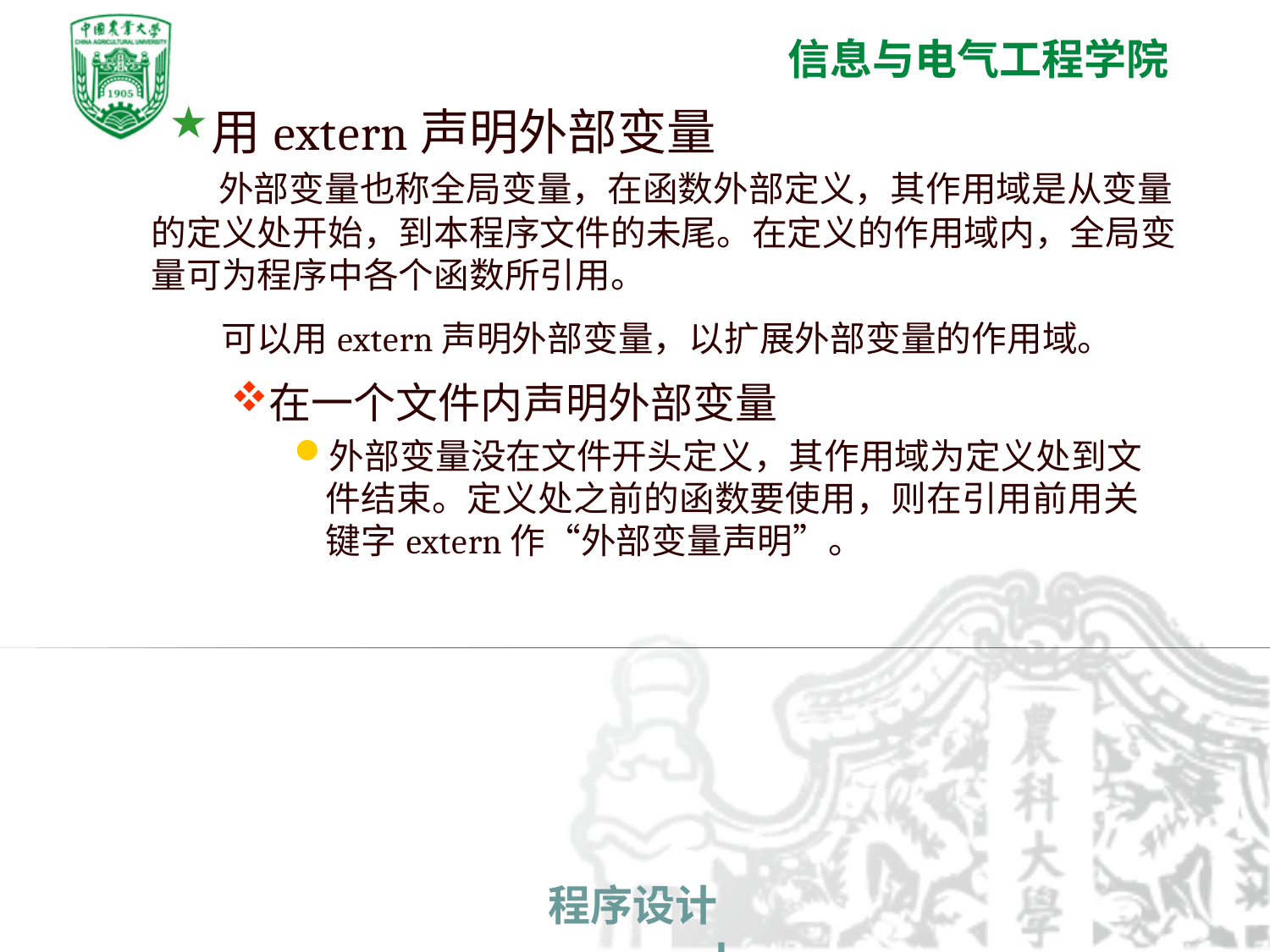

用extern声明外部变量
           外部变量也称全局变量，在函数外部定义，其作用域是从变量的定义处开始，到本程序文件的未尾。在定义的作用域内，全局变量可为程序中各个函数所引用。
              可以用extern声明外部变量，以扩展外部变量的作用域。
在一个文件内声明外部变量
外部变量没在文件开头定义，其作用域为定义处到文件结束。定义处之前的函数要使用，则在引用前用关键字extern作“外部变量声明”。